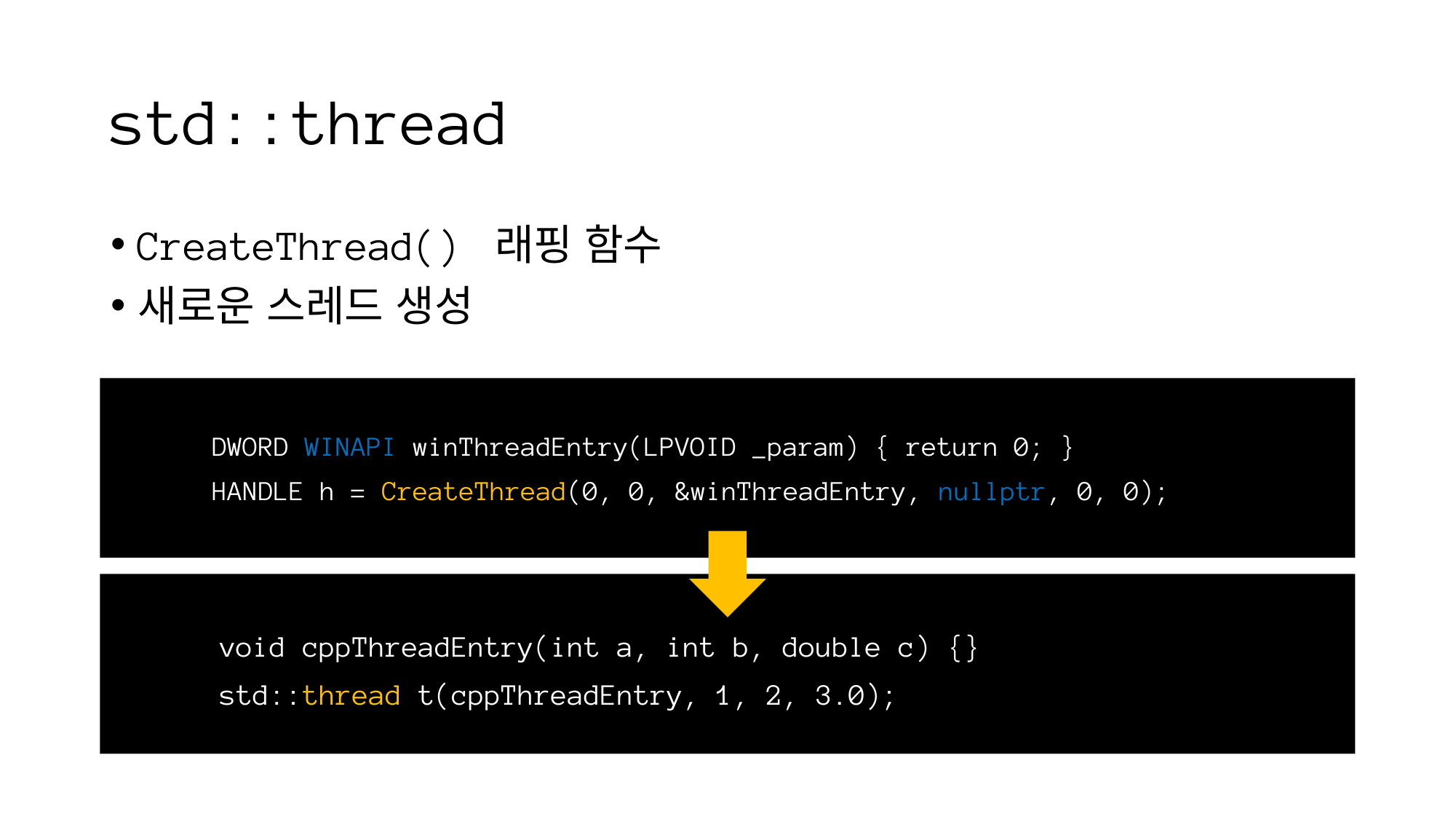

# std::thread
CreateThread() 래핑 함수
새로운 스레드 생성

	DWORD WINAPI winThreadEntry(LPVOID _param) { return 0; }
	HANDLE h = CreateThread(0, 0, &winThreadEntry, nullptr, 0, 0);

	void cppThreadEntry(int a, int b, double c) {}
	std::thread t(cppThreadEntry, 1, 2, 3.0);